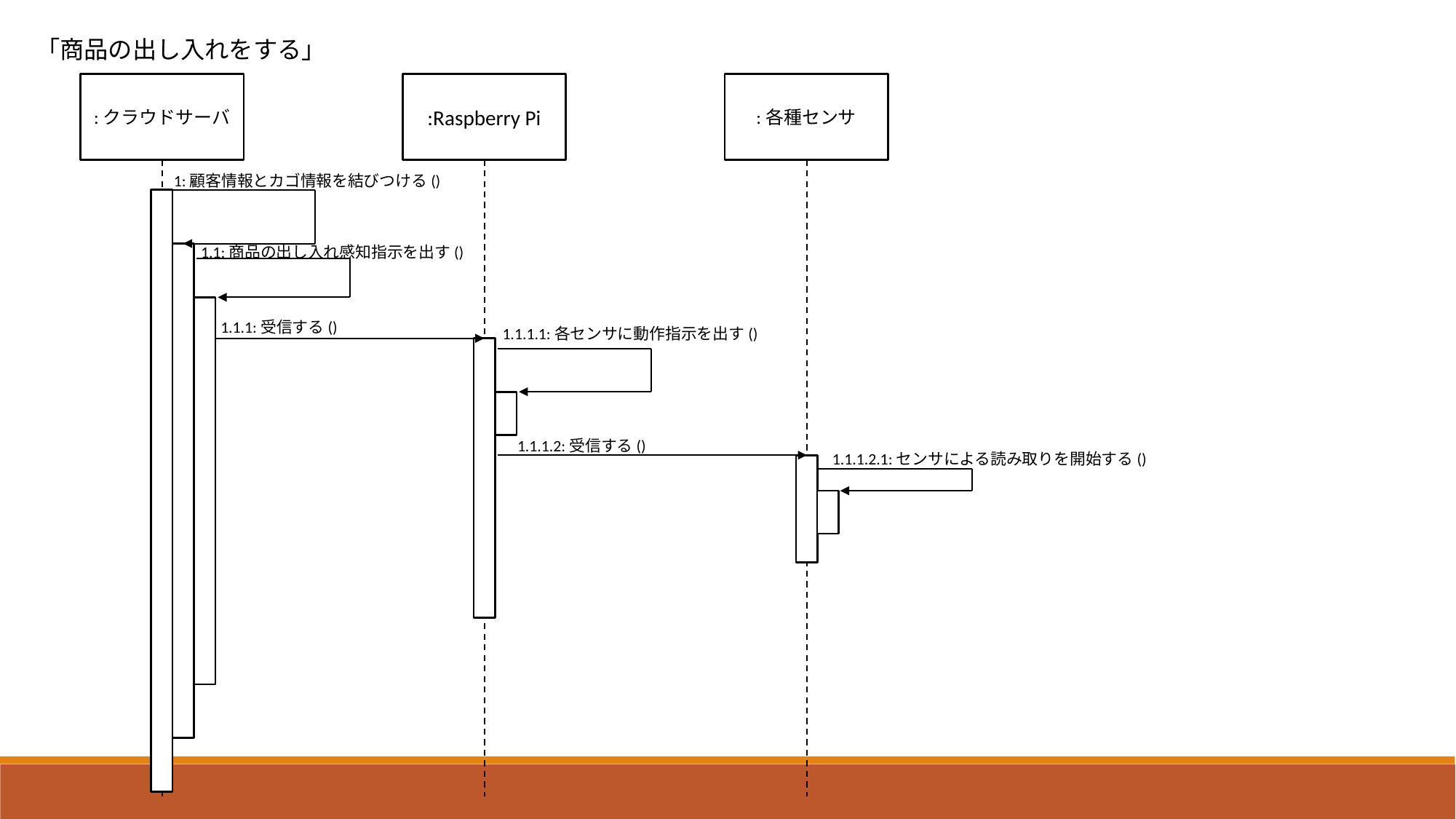

「商品の出し入れをする」
:クラウドサーバ
:Raspberry Pi
:各種センサ
1:顧客情報とカゴ情報を結びつける()

1.1:商品の出し入れ感知指示を出す()

1.1.1:受信する()
1.1.1.1:各センサに動作指示を出す()

1.1.1.2:受信する()
1.1.1.2.1:センサによる読み取りを開始する()